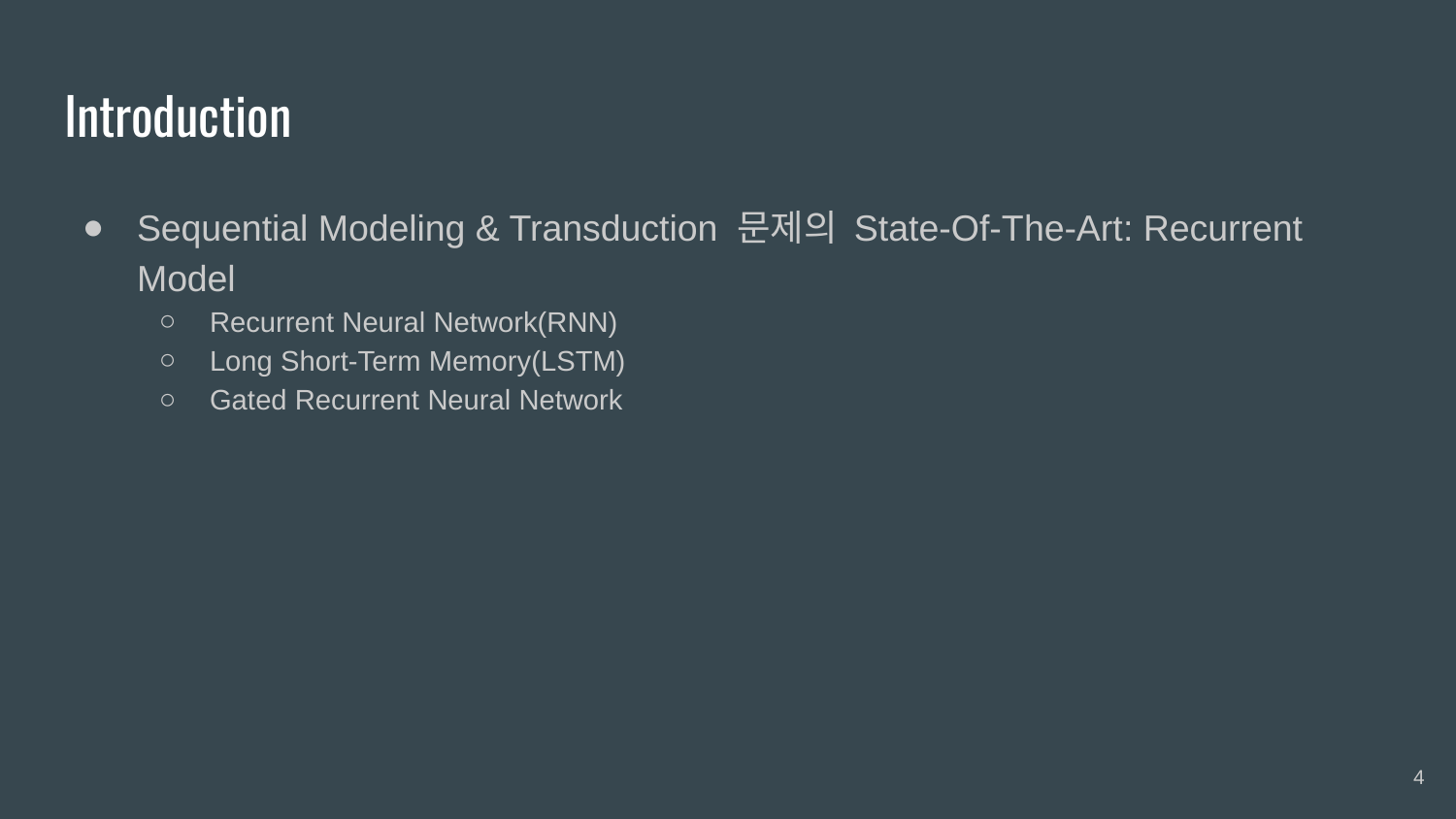

# Introduction
Sequential Modeling & Transduction 문제의 State-Of-The-Art: Recurrent Model
Recurrent Neural Network(RNN)
Long Short-Term Memory(LSTM)
Gated Recurrent Neural Network
4